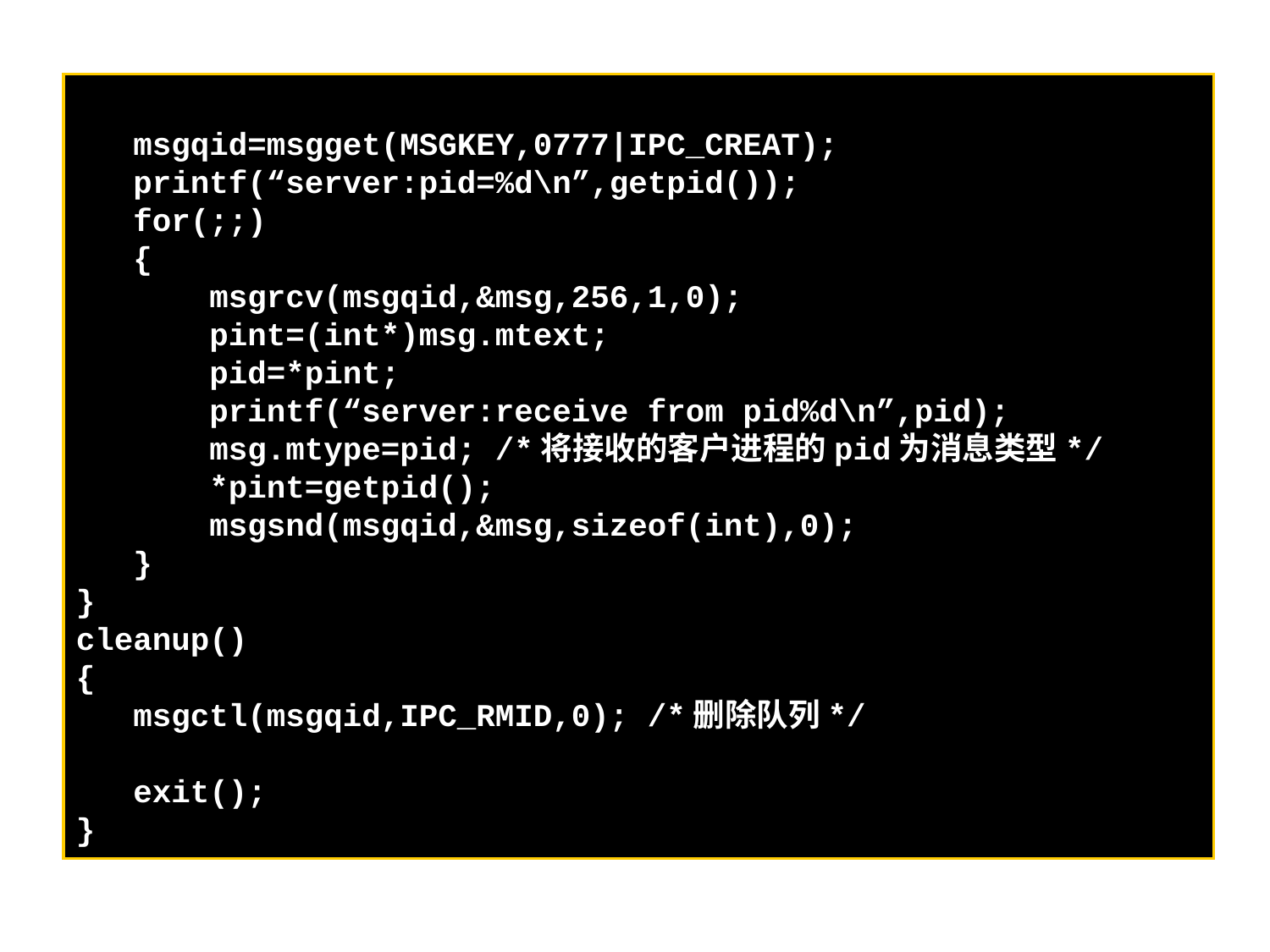

msgqid=msgget(MSGKEY,0777|IPC_CREAT);
   printf(“server:pid=%d\n”,getpid());
   for(;;)
   {
       msgrcv(msgqid,&msg,256,1,0);
       pint=(int*)msg.mtext;
       pid=*pint;
       printf(“server:receive from pid%d\n”,pid);
       msg.mtype=pid; /*将接收的客户进程的pid为消息类型*/
       *pint=getpid();
       msgsnd(msgqid,&msg,sizeof(int),0);
   }
}
cleanup()
{
   msgctl(msgqid,IPC_RMID,0); /*删除队列*/

   exit();
}